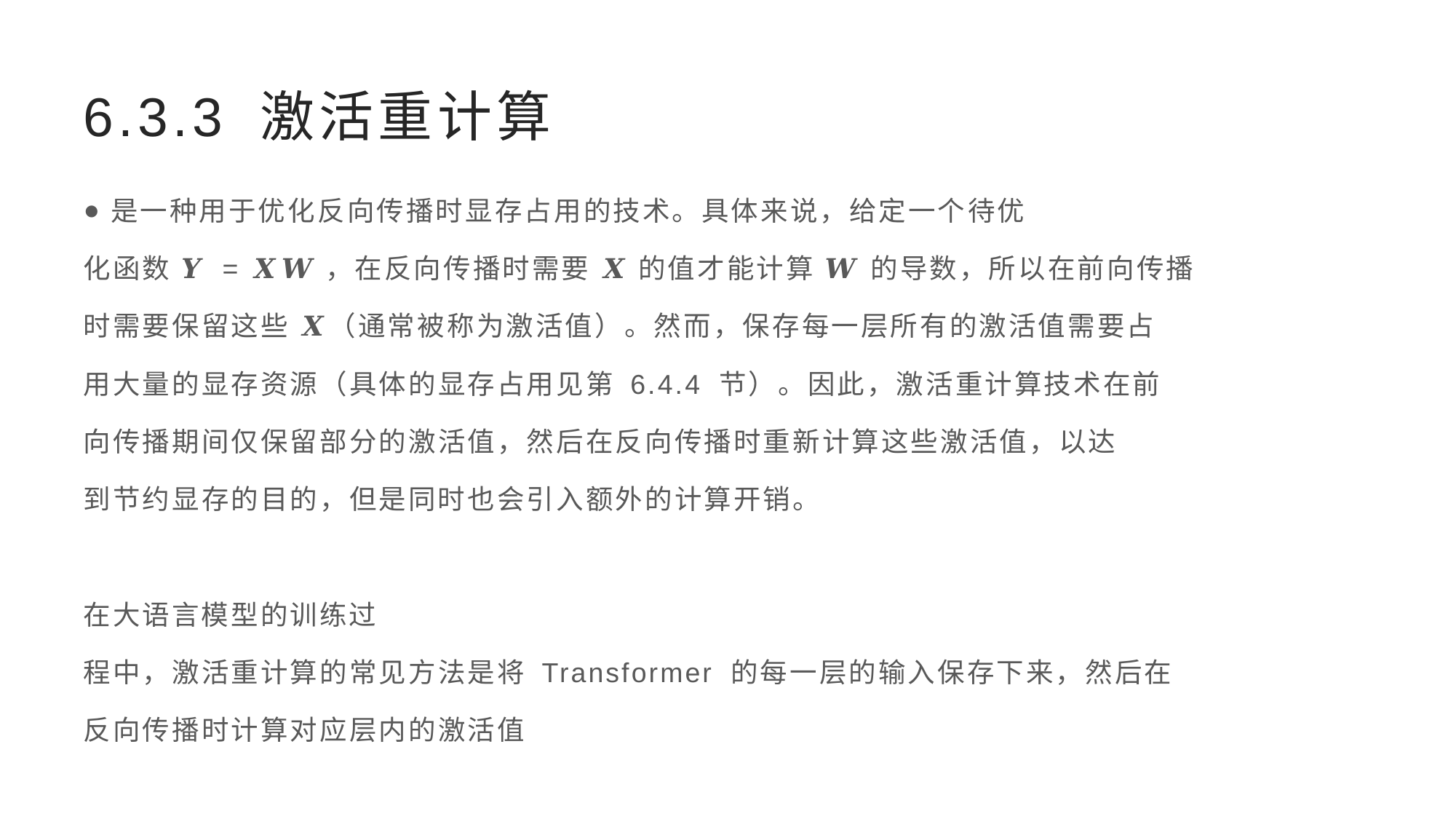

# 6.3.3 激活重计算
是一种用于优化反向传播时显存占用的技术。具体来说，给定一个待优
化函数 𝒀 = 𝑿𝑾，在反向传播时需要 𝑿 的值才能计算 𝑾 的导数，所以在前向传播
时需要保留这些 𝑿（通常被称为激活值）。然而，保存每一层所有的激活值需要占
用大量的显存资源（具体的显存占用见第 6.4.4 节）。因此，激活重计算技术在前
向传播期间仅保留部分的激活值，然后在反向传播时重新计算这些激活值，以达
到节约显存的目的，但是同时也会引入额外的计算开销。

在大语言模型的训练过
程中，激活重计算的常见方法是将 Transformer 的每一层的输入保存下来，然后在
反向传播时计算对应层内的激活值